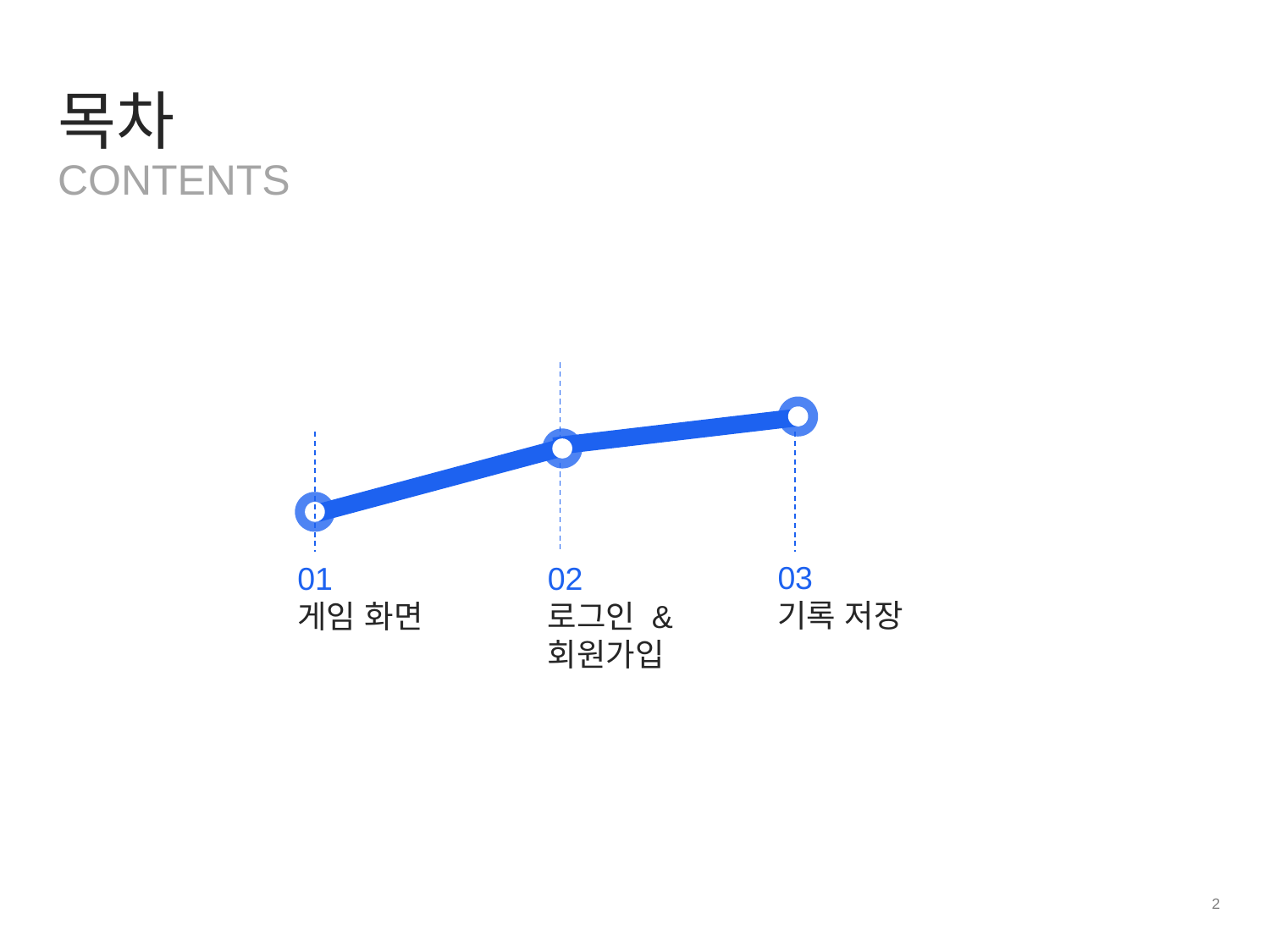

목차
CONTENTS

03
기록 저장
01
게임 화면
02
로그인 &
회원가입